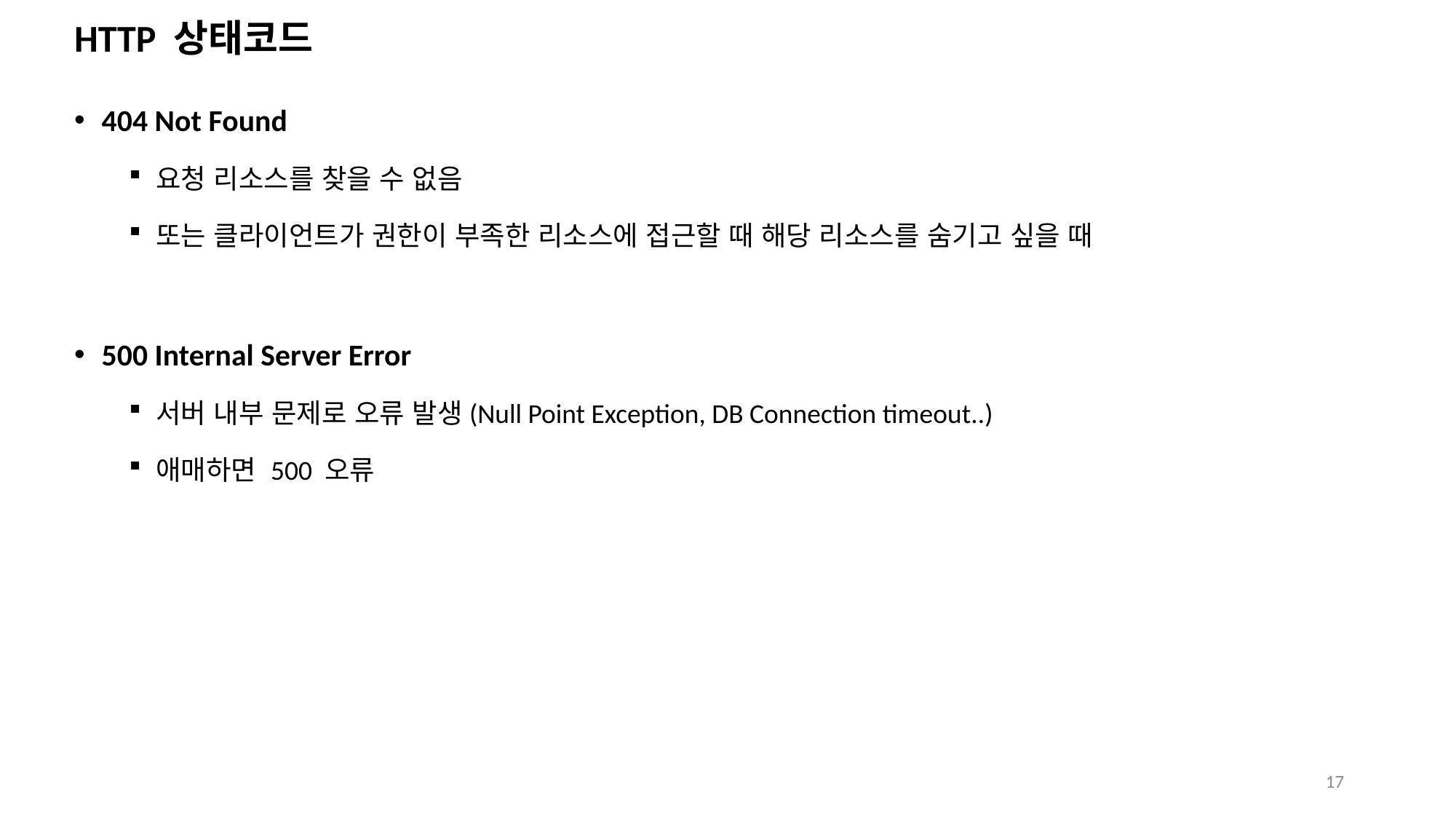

# HTTP 상태코드
404 Not Found
요청 리소스를 찾을 수 없음
또는 클라이언트가 권한이 부족한 리소스에 접근할 때 해당 리소스를 숨기고 싶을 때

500 Internal Server Error
서버 내부 문제로 오류 발생(Null Point Exception, DB Connection timeout..)
애매하면 500 오류
17